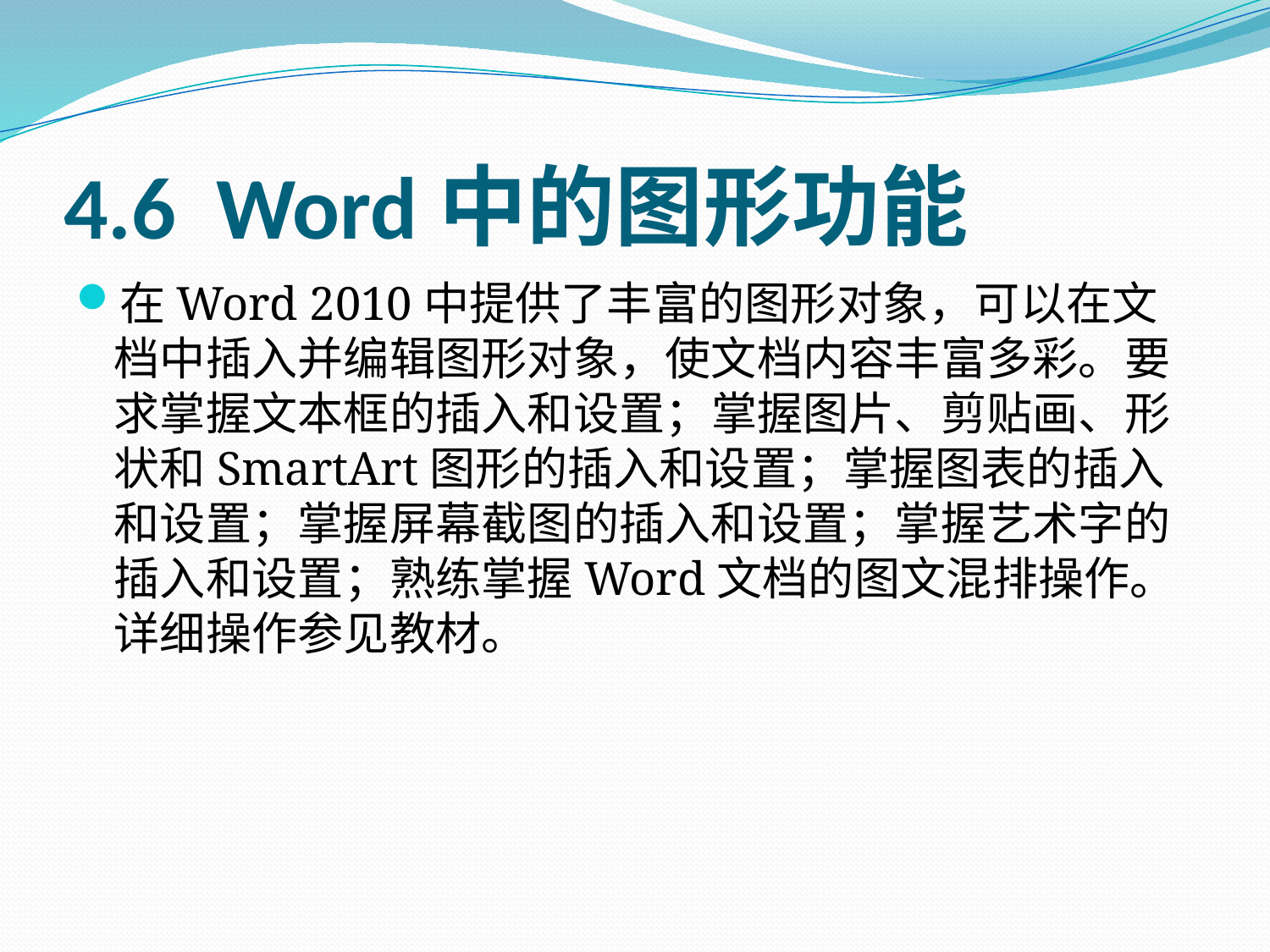

# 4.6  Word中的图形功能
在Word 2010中提供了丰富的图形对象，可以在文档中插入并编辑图形对象，使文档内容丰富多彩。要求掌握文本框的插入和设置；掌握图片、剪贴画、形状和SmartArt图形的插入和设置；掌握图表的插入和设置；掌握屏幕截图的插入和设置；掌握艺术字的插入和设置；熟练掌握Word文档的图文混排操作。详细操作参见教材。